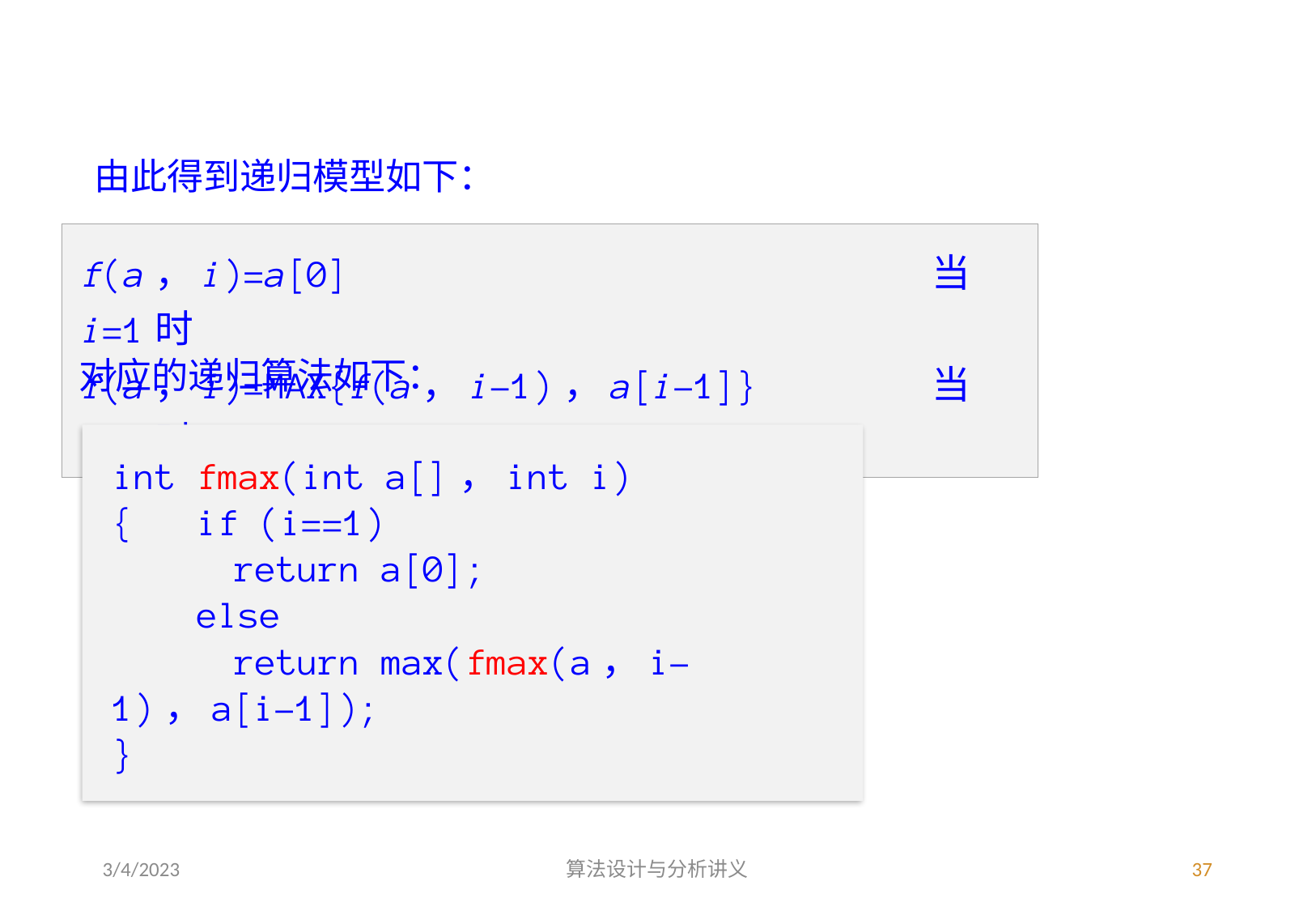

由此得到递归模型如下：
f(a，i)=a[0]					当i=1时
f(a，i)=MAX{f(a，i-1)，a[i-1]}		当i>1时
对应的递归算法如下：
int fmax(int a[]，int i)
{   if (i==1)
	return a[0];
    else
	return max(fmax(a，i-1)，a[i-1]);
}
3/4/2023
算法设计与分析讲义
37